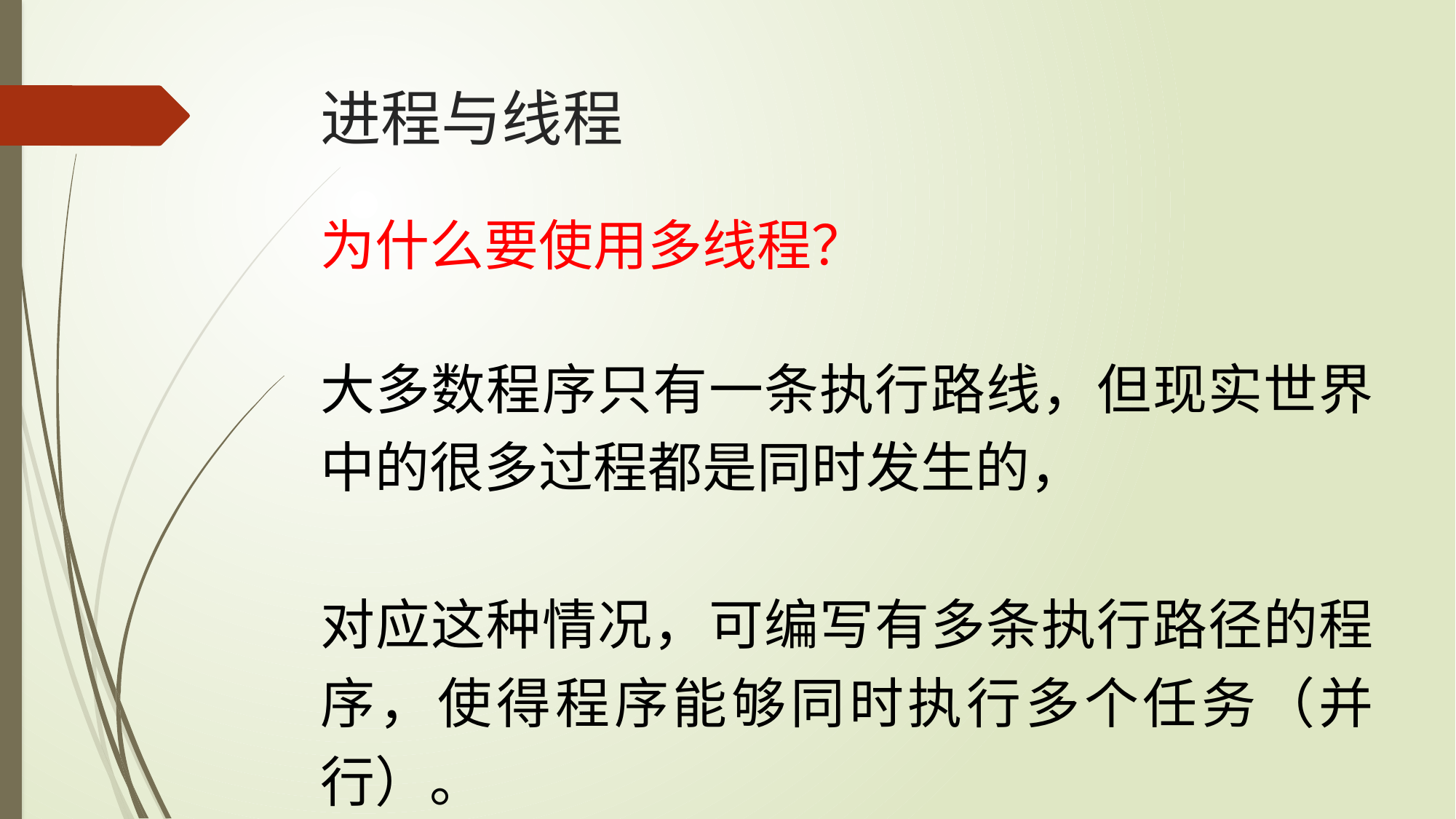

# 进程与线程
为什么要使用多线程？

大多数程序只有一条执行路线，但现实世界中的很多过程都是同时发生的，

对应这种情况，可编写有多条执行路径的程序，使得程序能够同时执行多个任务（并行）。